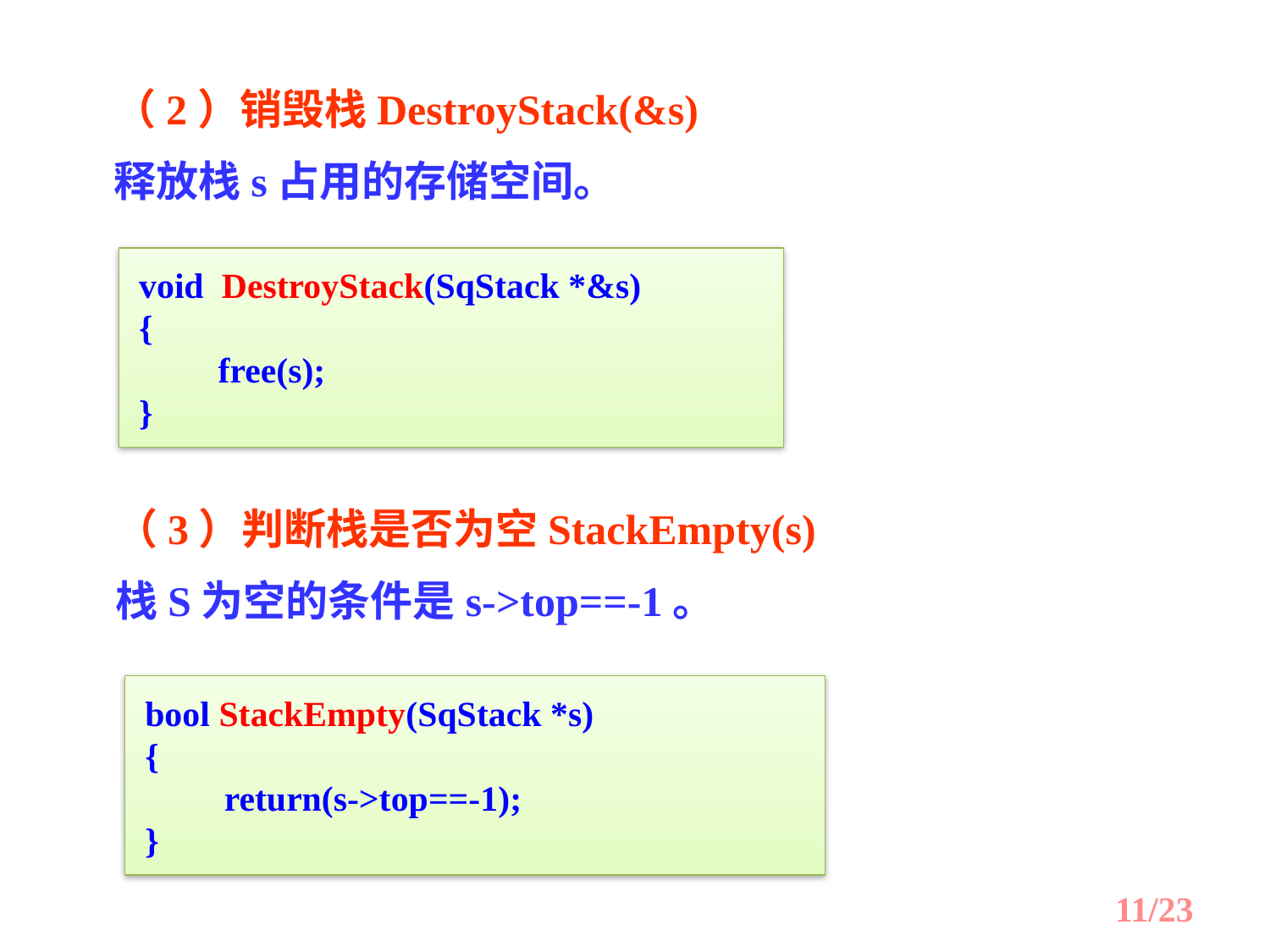

（2）销毁栈DestroyStack(&s)
    释放栈s占用的存储空间。
void  DestroyStack(SqStack *&s)
{
　　free(s);
}
     （3）判断栈是否为空StackEmpty(s)
     栈S为空的条件是s->top==-1。
bool StackEmpty(SqStack *s)
{
　　return(s->top==-1);
}
11/23